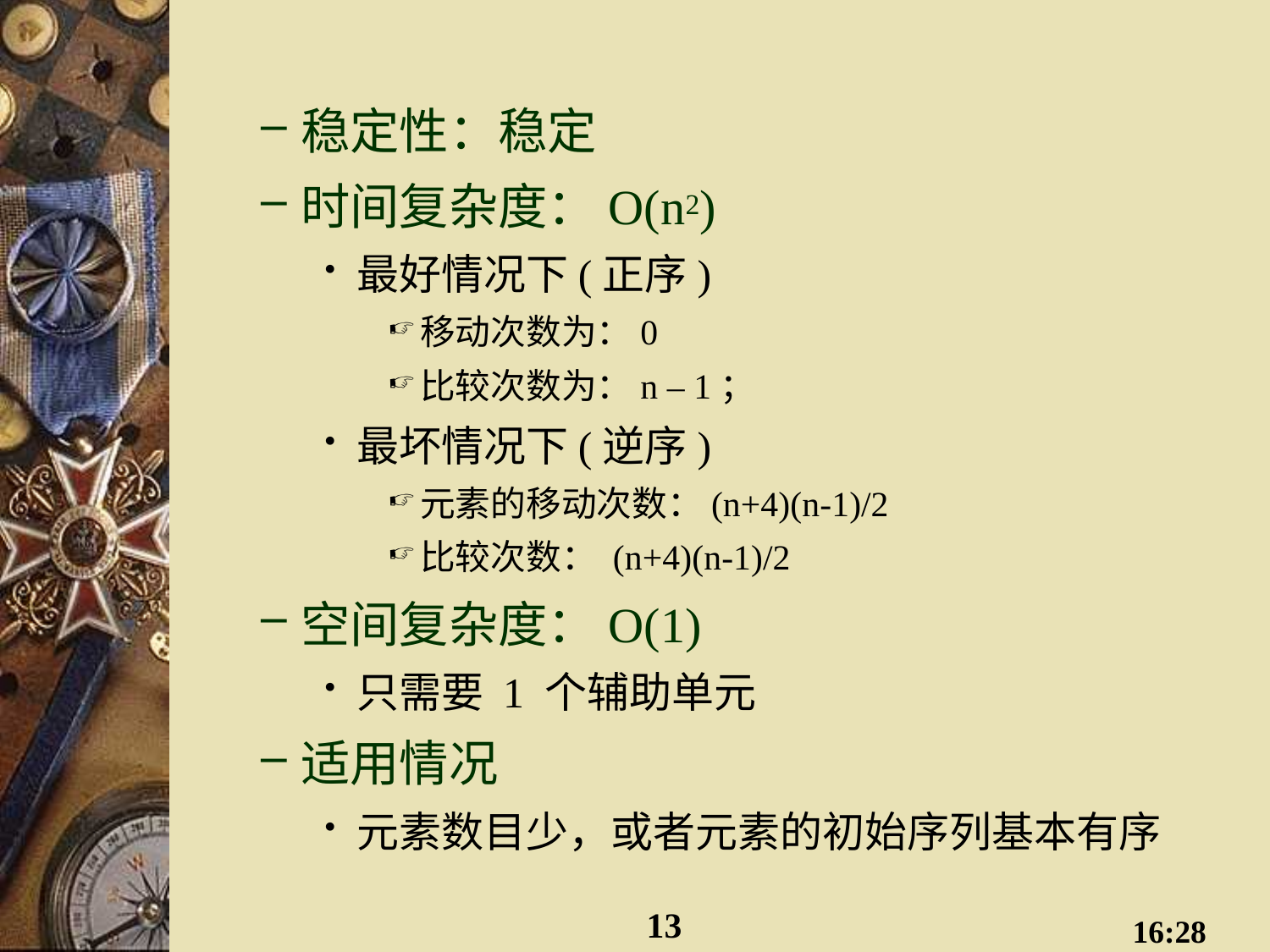

#
稳定性：稳定
时间复杂度：O(n2)
最好情况下(正序)
移动次数为：0
比较次数为：n – 1；
最坏情况下(逆序)
元素的移动次数：(n+4)(n-1)/2
比较次数： (n+4)(n-1)/2
空间复杂度：O(1)
只需要 1 个辅助单元
适用情况
元素数目少，或者元素的初始序列基本有序